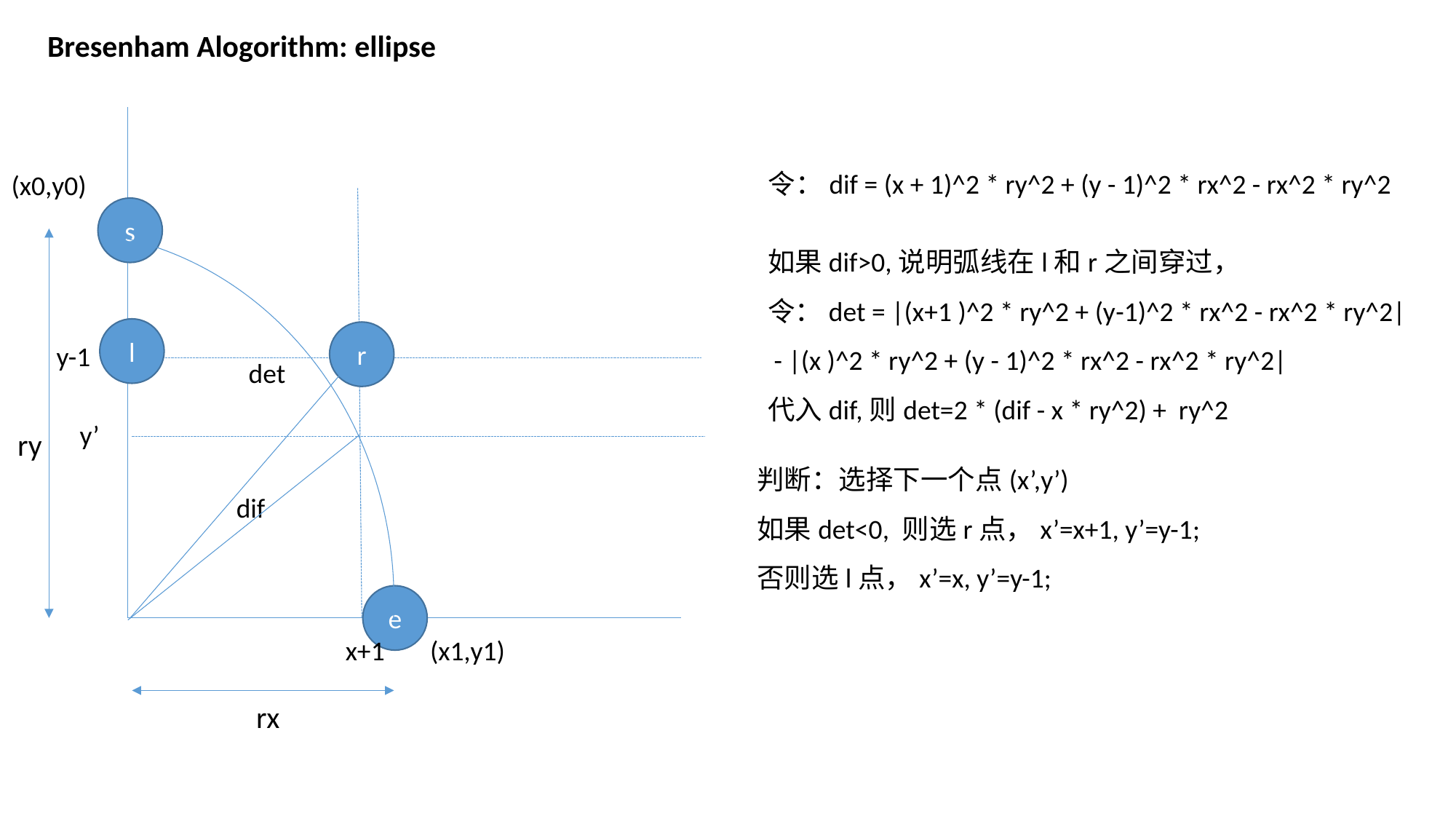

Bresenham Alogorithm: ellipse
令：dif = (x + 1)^2 * ry^2 + (y - 1)^2 * rx^2 - rx^2 * ry^2
(x0,y0)
s
如果dif>0,说明弧线在l和r之间穿过，
令：det = |(x+1 )^2 * ry^2 + (y-1)^2 * rx^2 - rx^2 * ry^2|
 - |(x )^2 * ry^2 + (y - 1)^2 * rx^2 - rx^2 * ry^2|
代入dif,则det=2 * (dif - x * ry^2) +  ry^2

l
r
y-1
det
y’
ry
判断：选择下一个点(x’,y’)
如果det<0, 则选r点，x’=x+1, y’=y-1;
否则选l点，x’=x, y’=y-1;
dif
e
x+1
(x1,y1)
rx